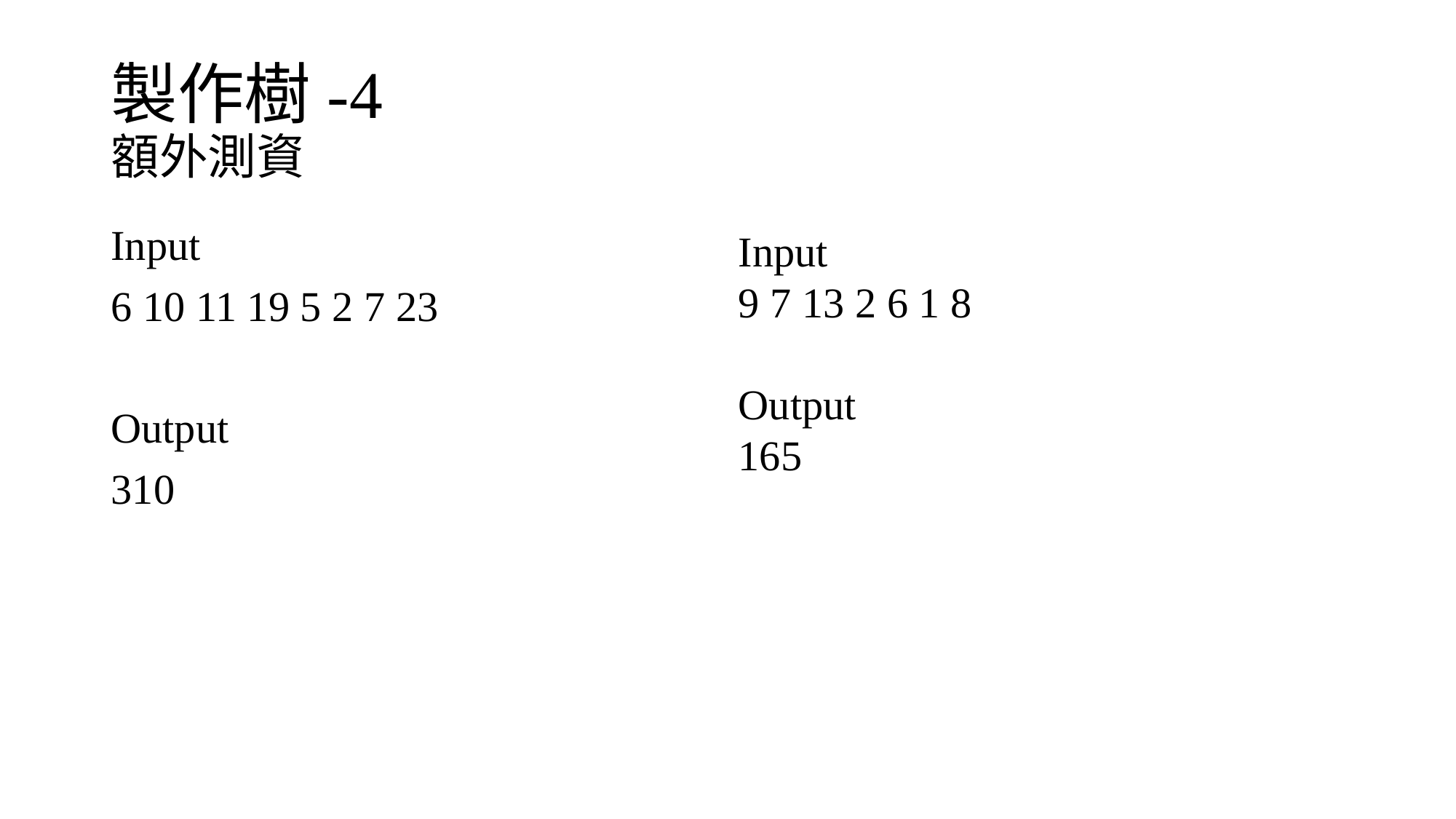

# 製作樹-4 額外測資
Input
6 10 11 19 5 2 7 23

Output
310

Input
9 7 13 2 6 1 8

Output
165